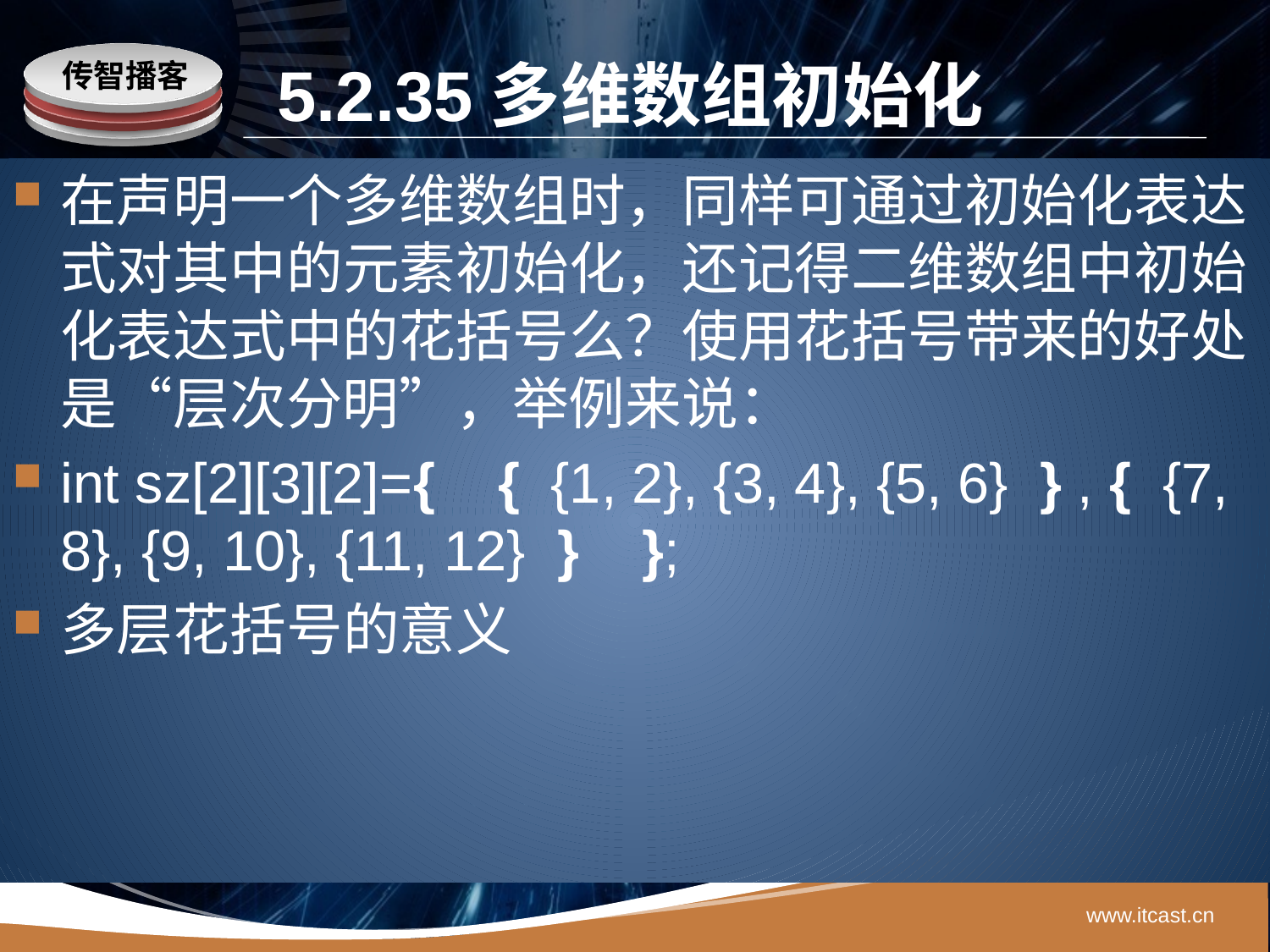

# 5.2.35多维数组初始化
在声明一个多维数组时，同样可通过初始化表达式对其中的元素初始化，还记得二维数组中初始化表达式中的花括号么？使用花括号带来的好处是“层次分明”，举例来说：
int sz[2][3][2]={    {  {1, 2}, {3, 4}, {5, 6}  } , {  {7, 8}, {9, 10}, {11, 12}  }    };
多层花括号的意义
www.itcast.cn